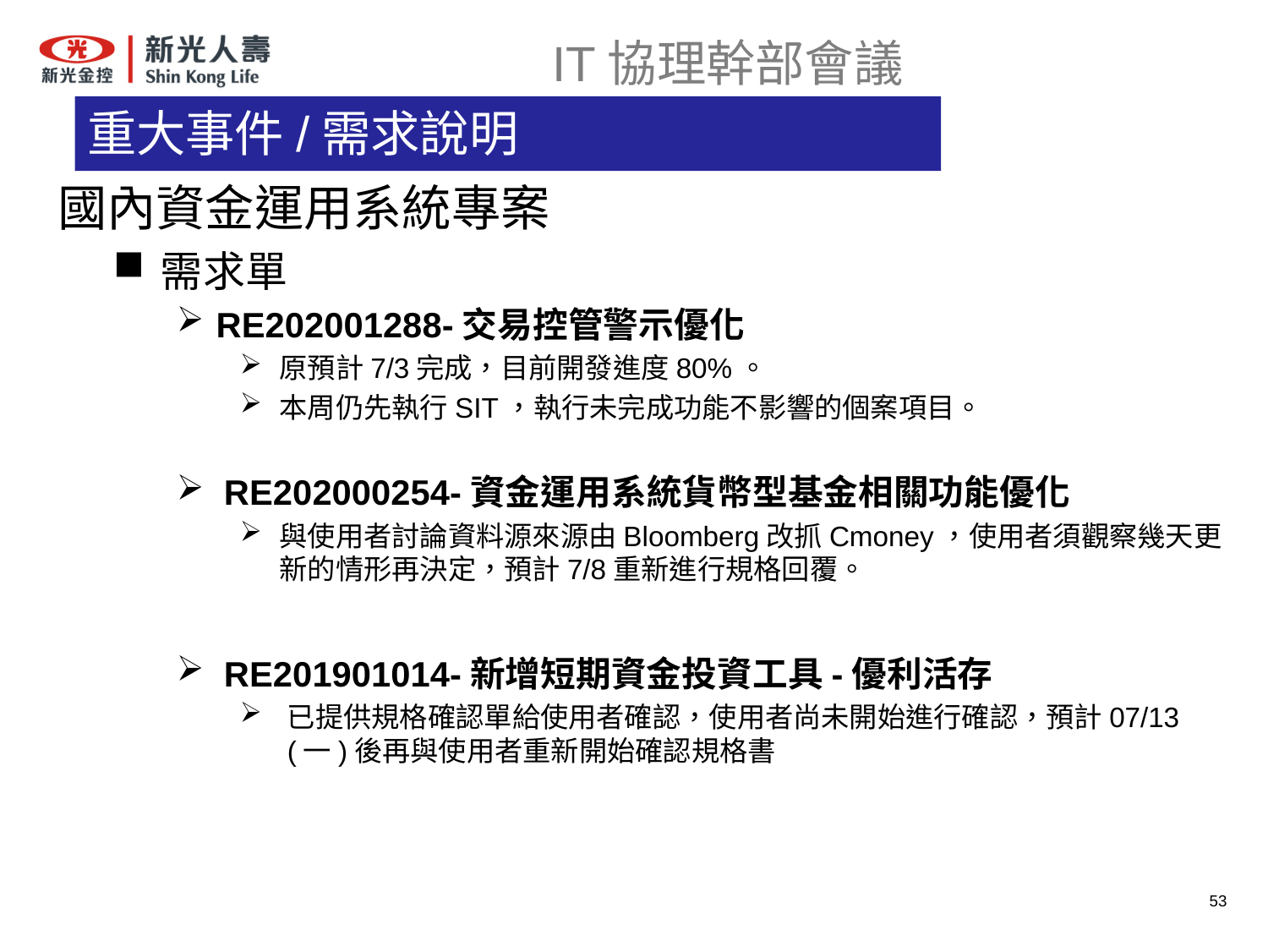

# 重大事件/需求說明
國內資金運用系統專案
需求單
RE202001288-交易控管警示優化
原預計7/3完成，目前開發進度80%。
本周仍先執行SIT，執行未完成功能不影響的個案項目。

RE202000254-資金運用系統貨幣型基金相關功能優化
與使用者討論資料源來源由Bloomberg改抓Cmoney，使用者須觀察幾天更新的情形再決定，預計7/8重新進行規格回覆。

RE201901014-新增短期資金投資工具-優利活存
已提供規格確認單給使用者確認，使用者尚未開始進行確認，預計07/13(一)後再與使用者重新開始確認規格書